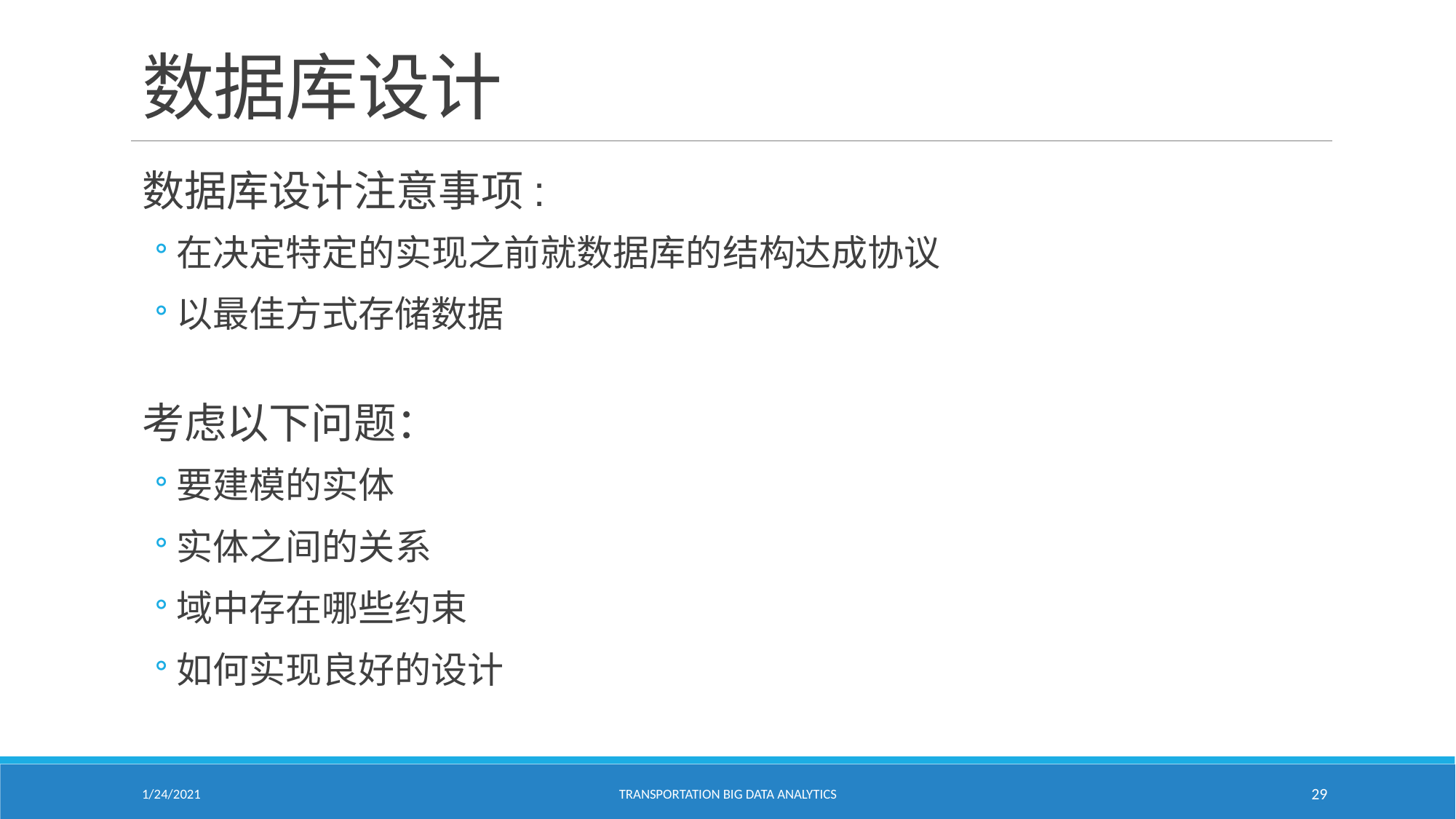

# 数据库设计
数据库设计注意事项:
在决定特定的实现之前就数据库的结构达成协议
以最佳方式存储数据
考虑以下问题：
要建模的实体
实体之间的关系
域中存在哪些约束
如何实现良好的设计
1/24/2021
Transportation Big Data Analytics
29